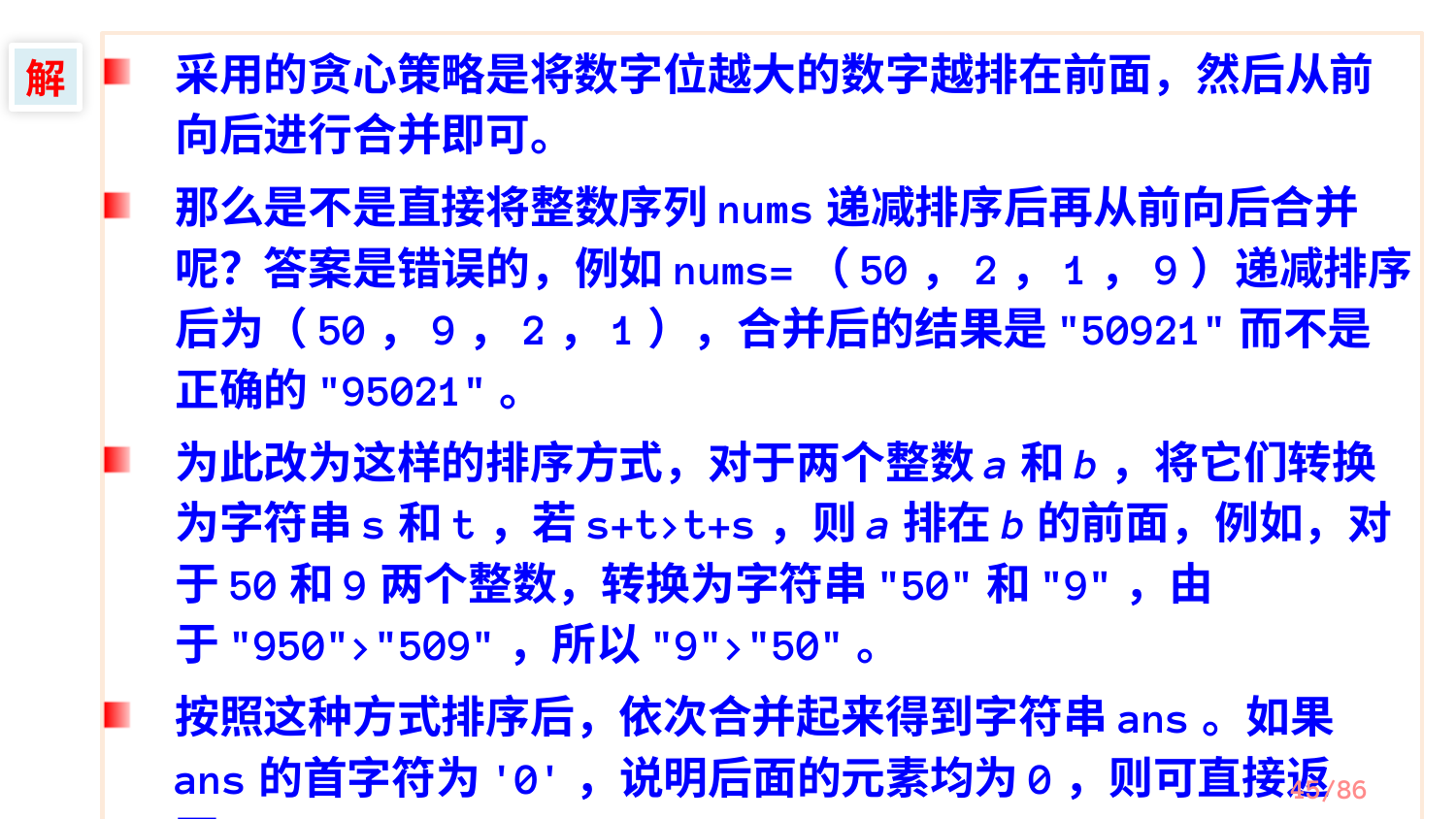

采用的贪心策略是将数字位越大的数字越排在前面，然后从前向后进行合并即可。
那么是不是直接将整数序列nums递减排序后再从前向后合并呢？答案是错误的，例如nums=（50，2，1，9）递减排序后为（50，9，2，1），合并后的结果是"50921"而不是正确的"95021"。
为此改为这样的排序方式，对于两个整数a和b，将它们转换为字符串s和t，若s+t>t+s，则a排在b的前面，例如，对于50和9两个整数，转换为字符串"50"和"9"，由于"950">"509"，所以"9">"50"。
按照这种方式排序后，依次合并起来得到字符串ans。如果ans的首字符为'0'，说明后面的元素均为0，则可直接返回"0"。
解
45/86